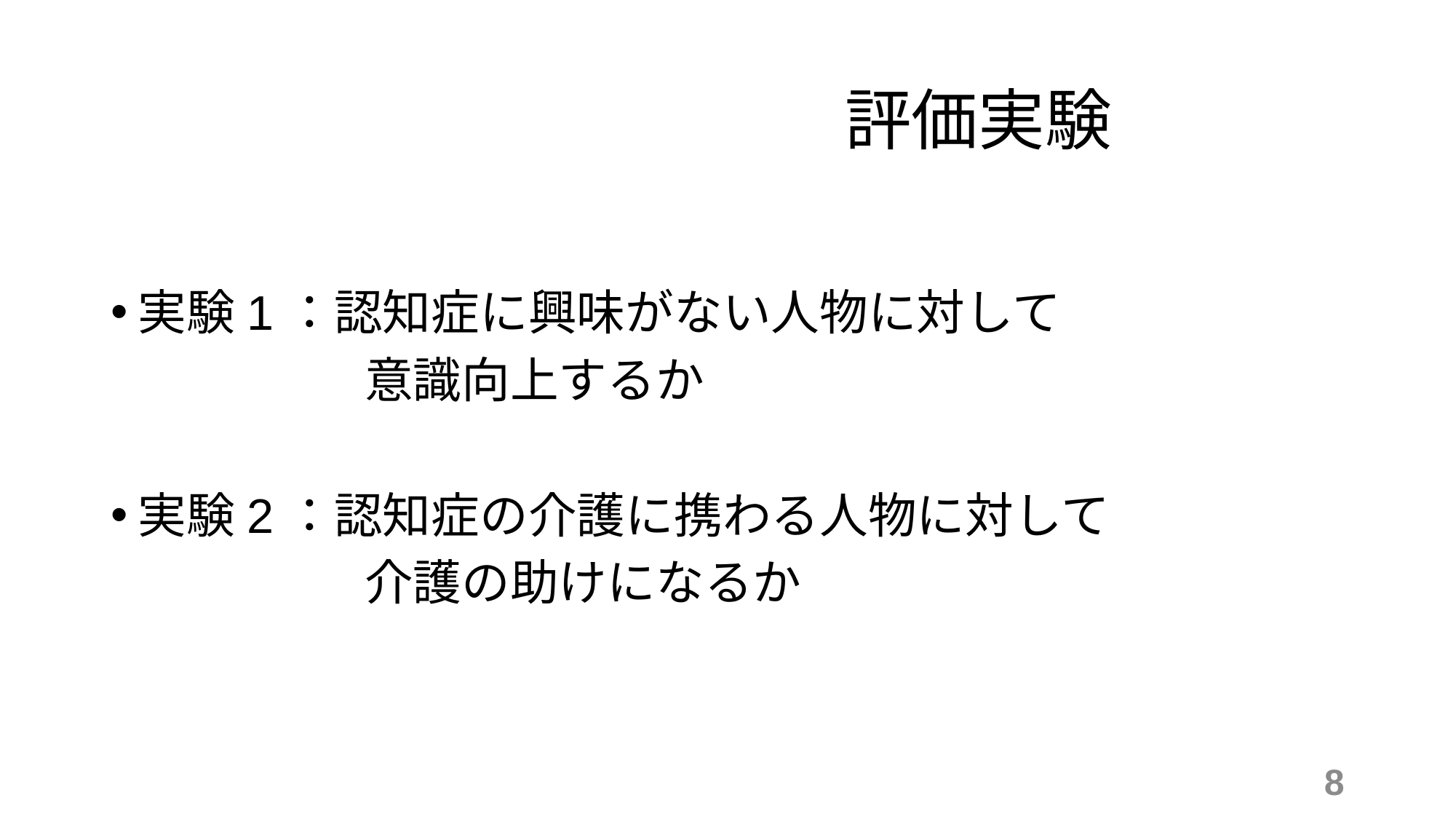

# 評価実験

実験1：認知症に興味がない人物に対して
　　　　　 意識向上するか

実験2：認知症の介護に携わる人物に対して
　　　　　 介護の助けになるか
8